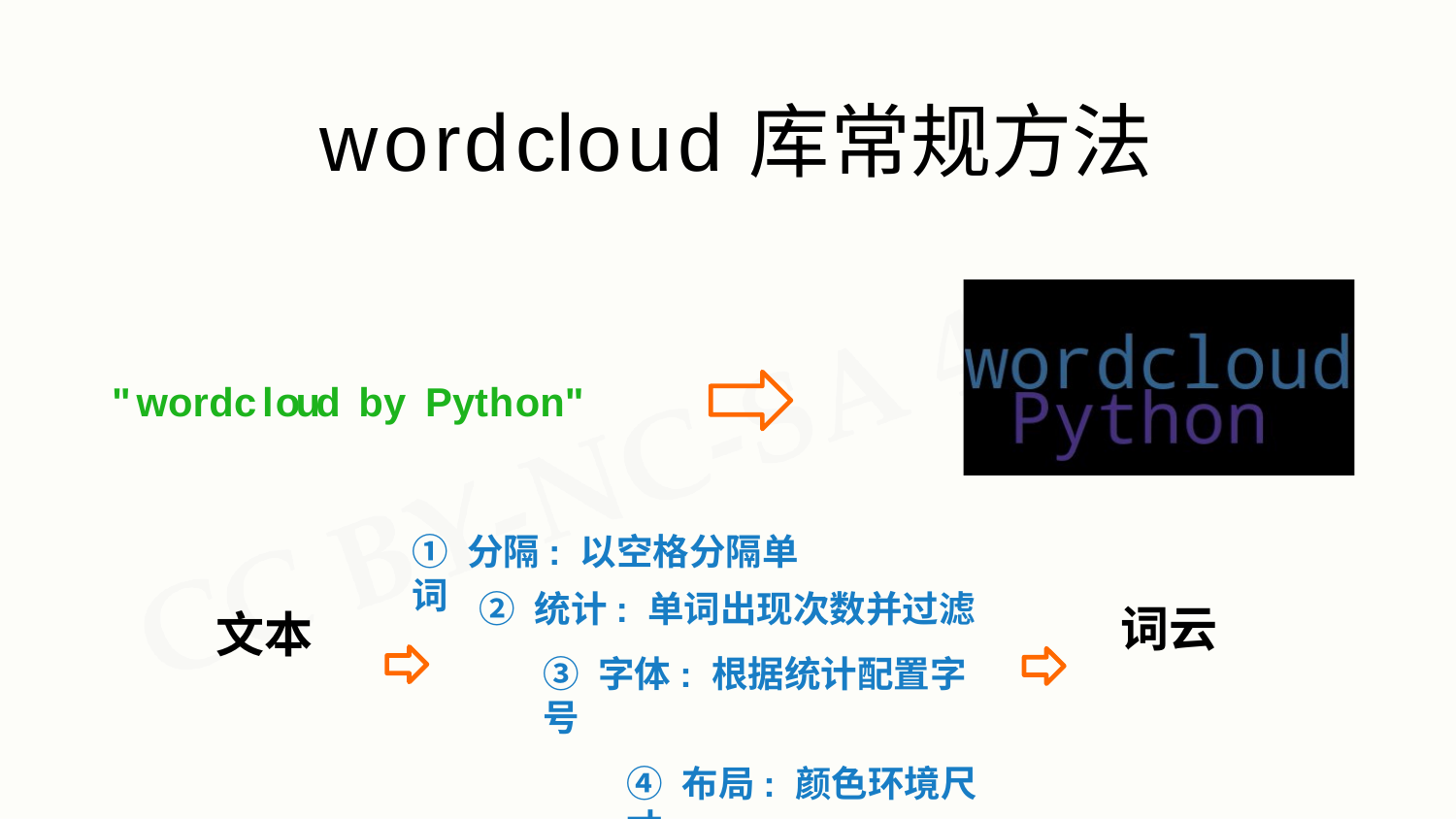

# wordcloud库常规方法

"wordcloud	by	Python"

① 分隔: 以空格分隔单词

② 统计: 单词出现次数并过滤
③ 字体: 根据统计配置字号
④ 布局: 颜色环境尺寸
词云
文本